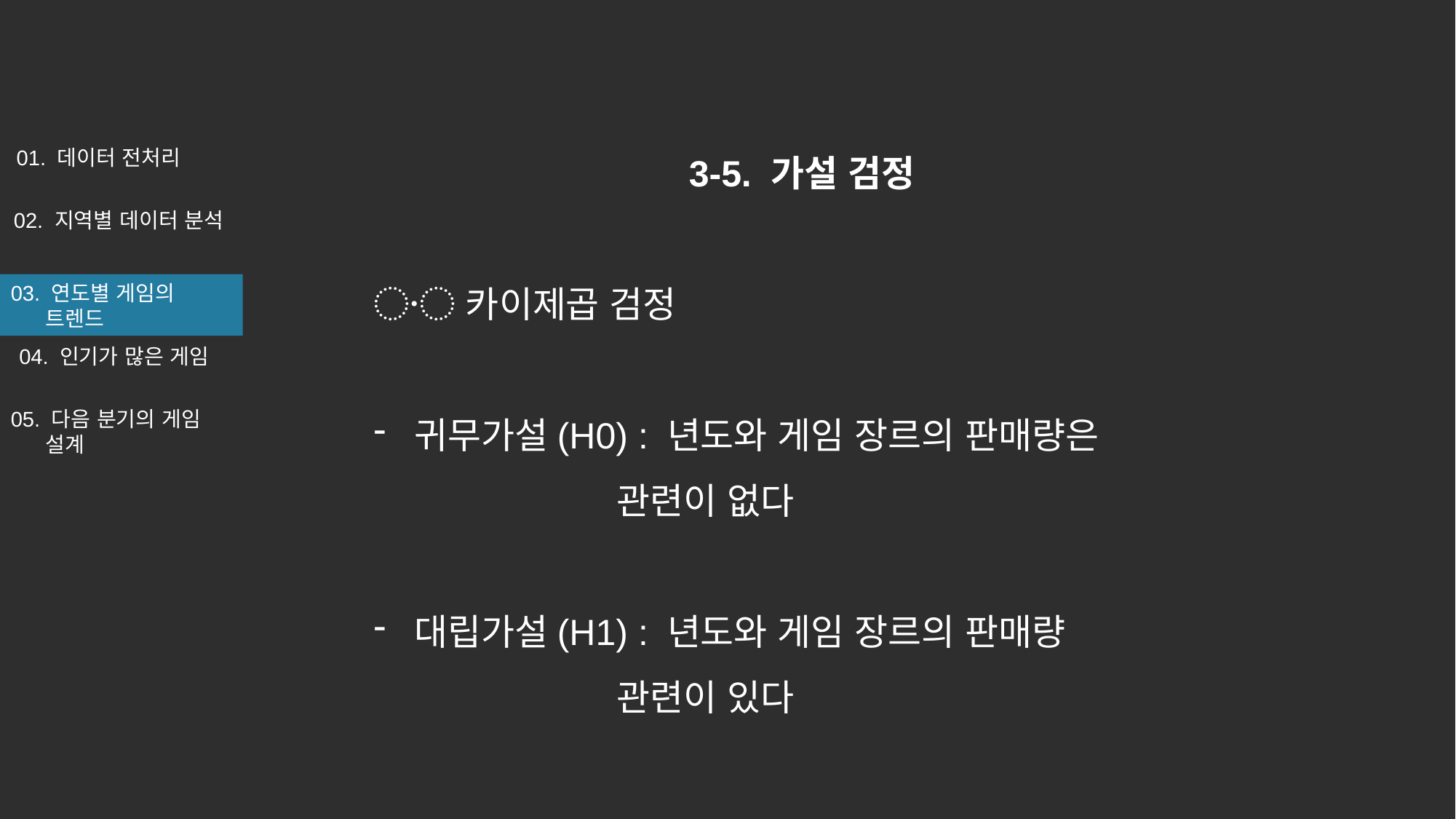

3-5. 가설 검정

〮 카이제곱 검정

귀무가설(H0) : 년도와 게임 장르의 판매량은
                       관련이 없다

대립가설(H1) : 년도와 게임 장르의 판매량
                       관련이 있다
01. 데이터 전처리
02. 지역별 데이터 분석
03. 연도별 게임의
     트렌드
04. 인기가 많은 게임
05. 다음 분기의 게임
     설계